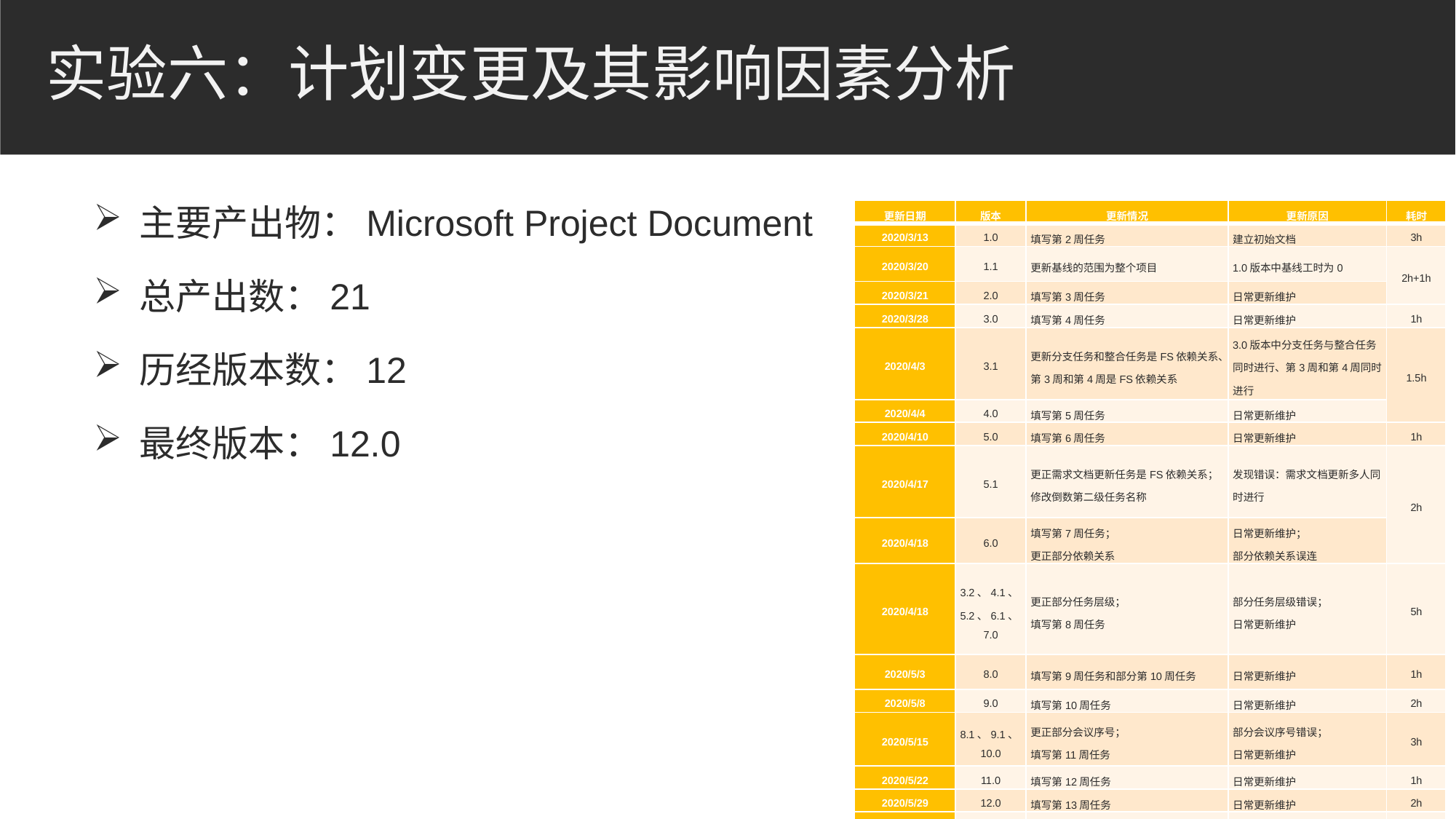

# 实验六：计划变更及其影响因素分析
 主要产出物：Microsoft Project Document
 总产出数：21
 历经版本数：12
 最终版本：12.0
| 更新日期 | 版本 | 更新情况 | 更新原因 | 耗时 |
| --- | --- | --- | --- | --- |
| 2020/3/13 | 1.0 | 填写第2周任务 | 建立初始文档 | 3h |
| 2020/3/20 | 1.1 | 更新基线的范围为整个项目 | 1.0版本中基线工时为0 | 2h+1h |
| 2020/3/21 | 2.0 | 填写第3周任务 | 日常更新维护 |  |
| 2020/3/28 | 3.0 | 填写第4周任务 | 日常更新维护 | 1h |
| 2020/4/3 | 3.1 | 更新分支任务和整合任务是FS依赖关系、第3周和第4周是FS依赖关系 | 3.0版本中分支任务与整合任务同时进行、第3周和第4周同时进行 | 1.5h |
| 2020/4/4 | 4.0 | 填写第5周任务 | 日常更新维护 |  |
| 2020/4/10 | 5.0 | 填写第6周任务 | 日常更新维护 | 1h |
| 2020/4/17 | 5.1 | 更正需求文档更新任务是FS依赖关系； 修改倒数第二级任务名称 | 发现错误：需求文档更新多人同时进行 | 2h |
| 2020/4/18 | 6.0 | 填写第7周任务； 更正部分依赖关系 | 日常更新维护； 部分依赖关系误连 |  |
| 2020/4/18 | 3.2、4.1、5.2、6.1、7.0 | 更正部分任务层级； 填写第8周任务 | 部分任务层级错误； 日常更新维护 | 5h |
| 2020/5/3 | 8.0 | 填写第9周任务和部分第10周任务 | 日常更新维护 | 1h |
| 2020/5/8 | 9.0 | 填写第10周任务 | 日常更新维护 | 2h |
| 2020/5/15 | 8.1、9.1、10.0 | 更正部分会议序号； 填写第11周任务 | 部分会议序号错误； 日常更新维护 | 3h |
| 2020/5/22 | 11.0 | 填写第12周任务 | 日常更新维护 | 1h |
| 2020/5/29 | 12.0 | 填写第13周任务 | 日常更新维护 | 2h |
| 总计 |  |  |  | 25.5h |